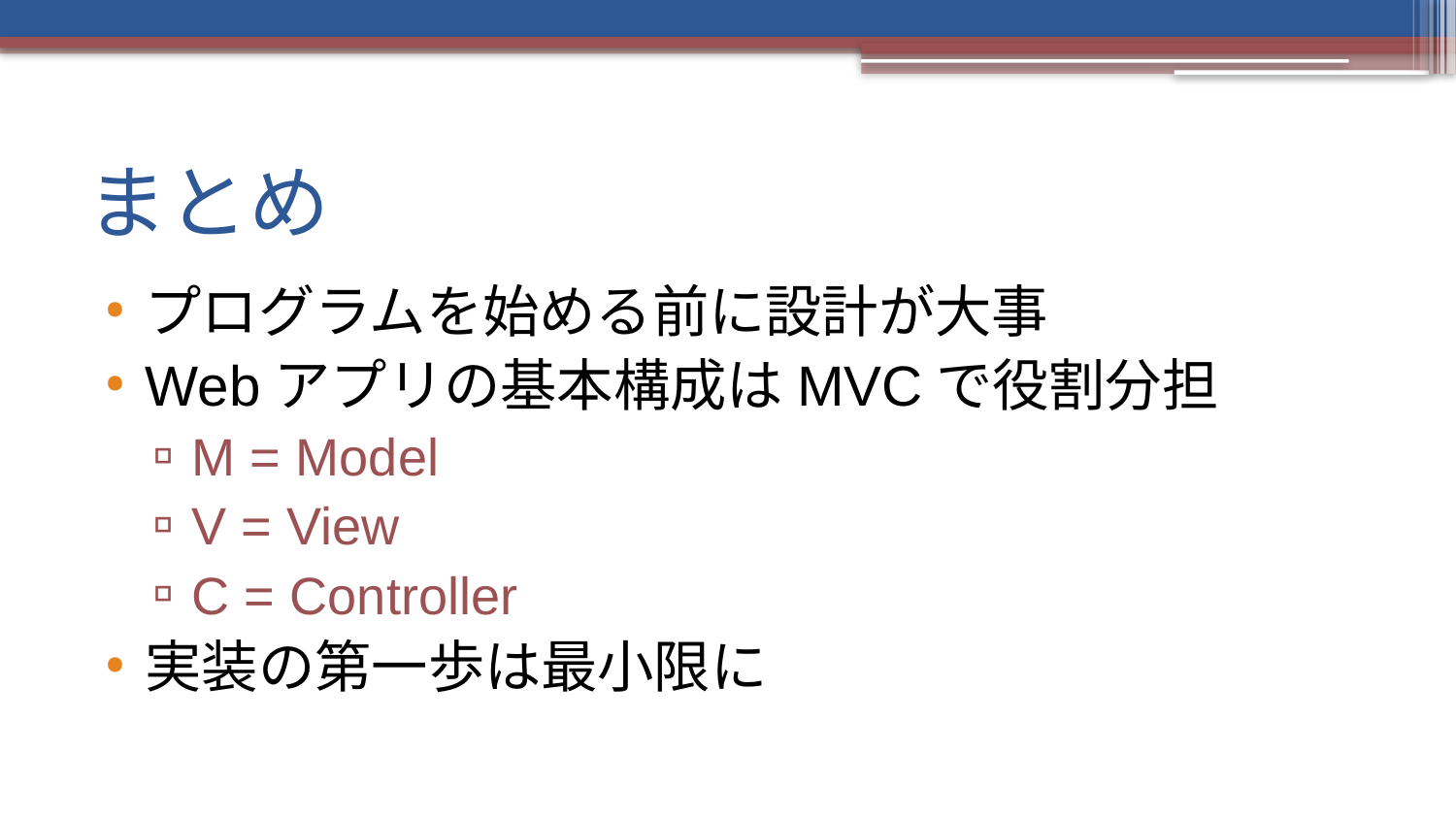

# まとめ
プログラムを始める前に設計が大事
Webアプリの基本構成はMVCで役割分担
M = Model
V = View
C = Controller
実装の第一歩は最小限に